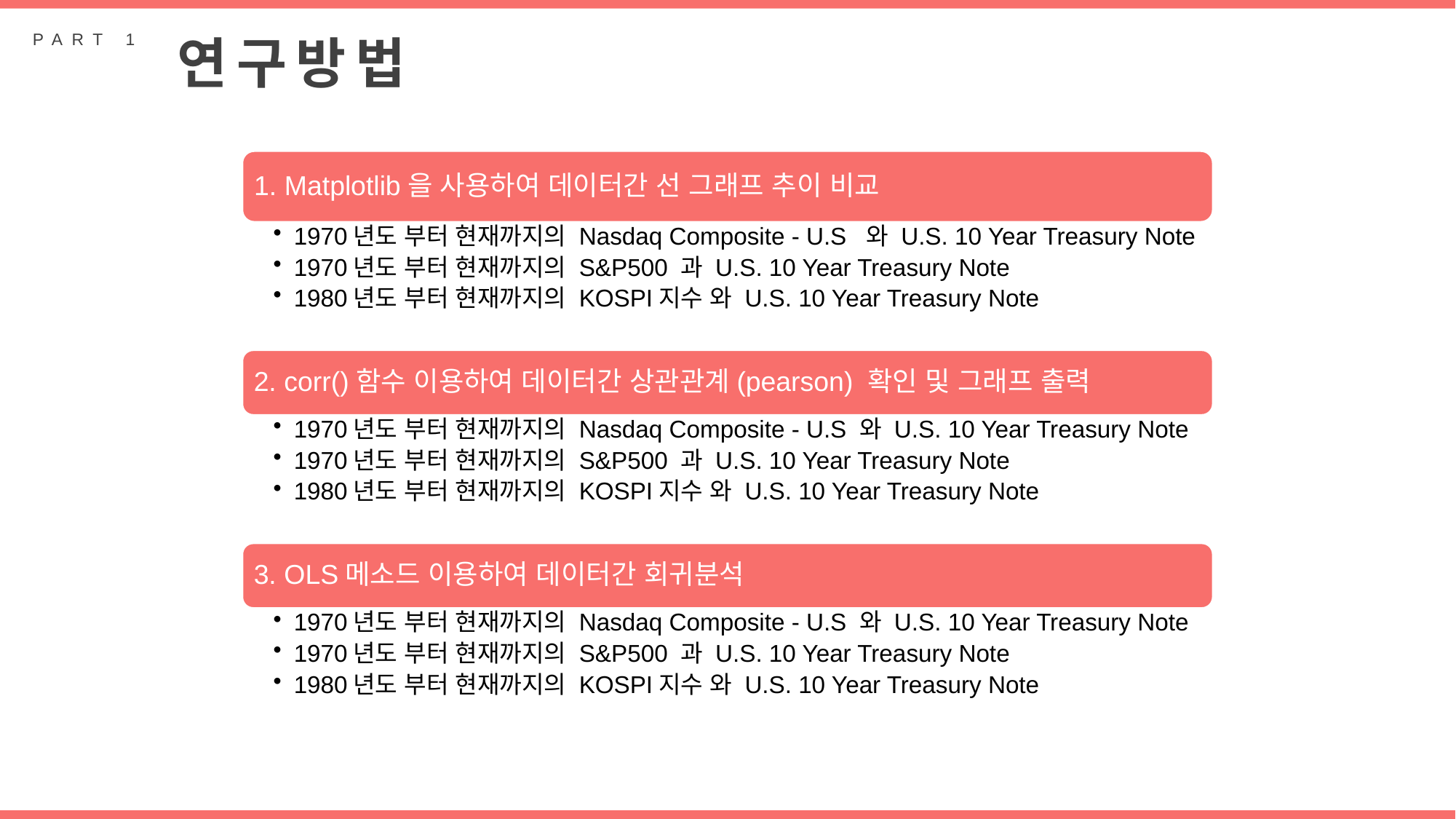

PART 1
연구방법
1. Matplotlib을 사용하여 데이터간 선 그래프 추이 비교
1970년도 부터 현재까지의 Nasdaq Composite - U.S  와 U.S. 10 Year Treasury Note
1970년도 부터 현재까지의 S&P500 과 U.S. 10 Year Treasury Note
1980년도 부터 현재까지의 KOSPI지수 와 U.S. 10 Year Treasury Note
2. corr()함수 이용하여 데이터간 상관관계(pearson) 확인 및 그래프 출력
1970년도 부터 현재까지의 Nasdaq Composite - U.S 와 U.S. 10 Year Treasury Note
1970년도 부터 현재까지의 S&P500 과 U.S. 10 Year Treasury Note
1980년도 부터 현재까지의 KOSPI지수 와 U.S. 10 Year Treasury Note
3. OLS메소드 이용하여 데이터간 회귀분석
1970년도 부터 현재까지의 Nasdaq Composite - U.S 와 U.S. 10 Year Treasury Note
1970년도 부터 현재까지의 S&P500 과 U.S. 10 Year Treasury Note
1980년도 부터 현재까지의 KOSPI지수 와 U.S. 10 Year Treasury Note